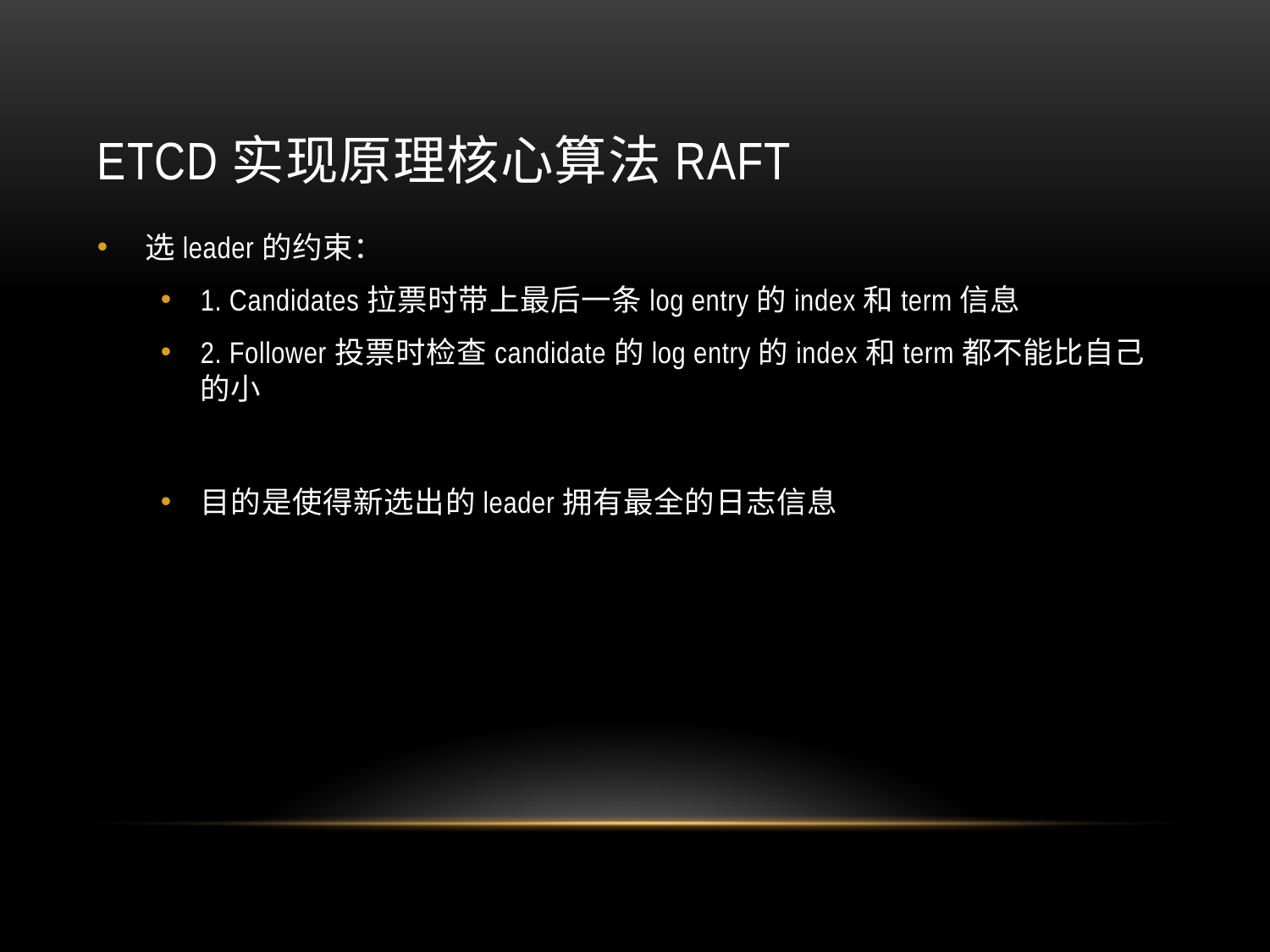

# ETCD实现原理核心算法RAFT
选leader的约束：
1. Candidates拉票时带上最后一条log entry的index和term信息
2. Follower投票时检查candidate的log entry的index和term都不能比自己的小

目的是使得新选出的leader拥有最全的日志信息